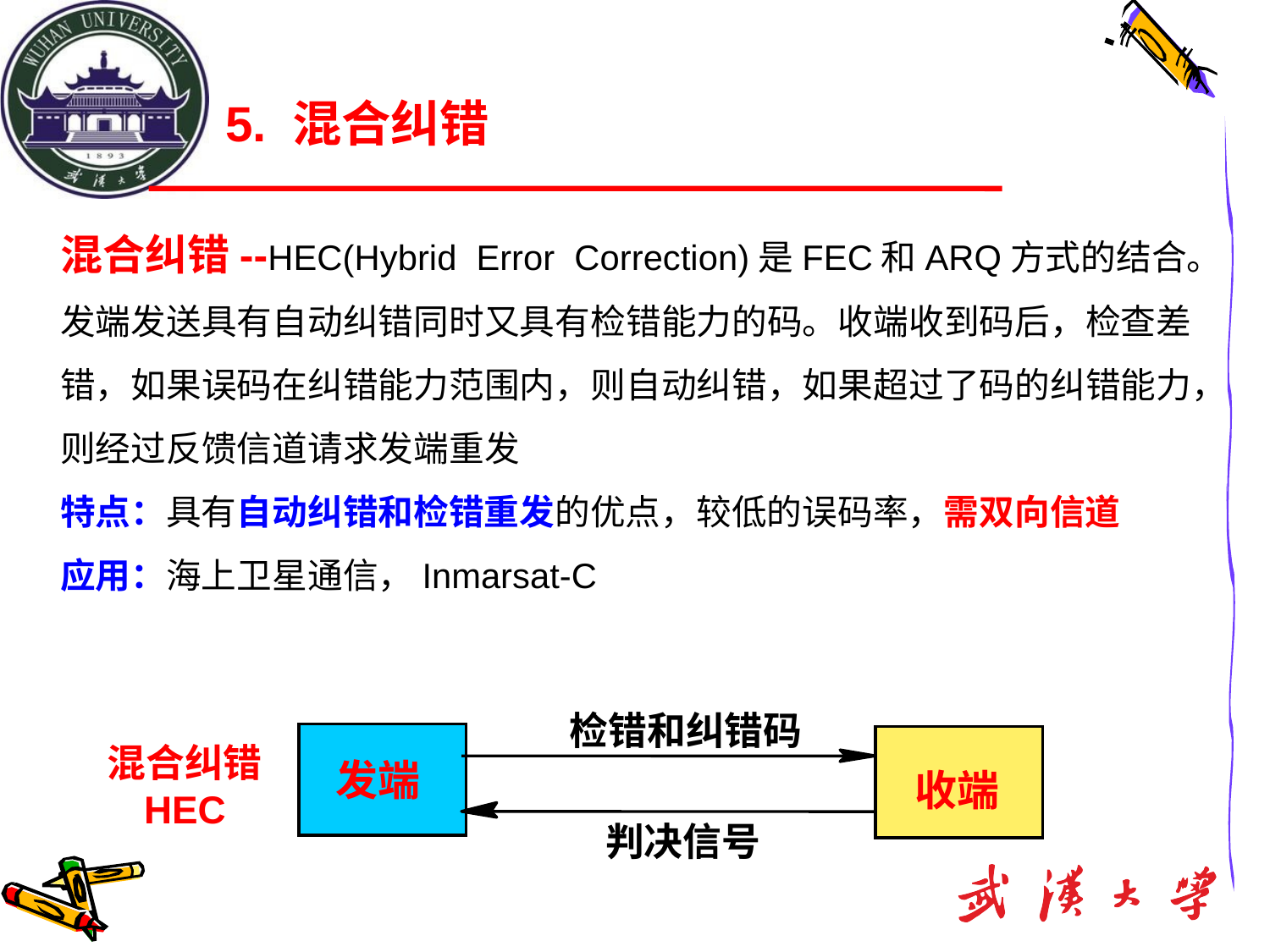

5. 混合纠错
混合纠错--HEC(Hybrid  Error  Correction)是FEC和ARQ方式的结合。发端发送具有自动纠错同时又具有检错能力的码。收端收到码后，检查差错，如果误码在纠错能力范围内，则自动纠错，如果超过了码的纠错能力，则经过反馈信道请求发端重发
特点：具有自动纠错和检错重发的优点，较低的误码率，需双向信道
应用：海上卫星通信，Inmarsat-C
检错和纠错码

混合纠错
HEC

发端

收端

判决信号